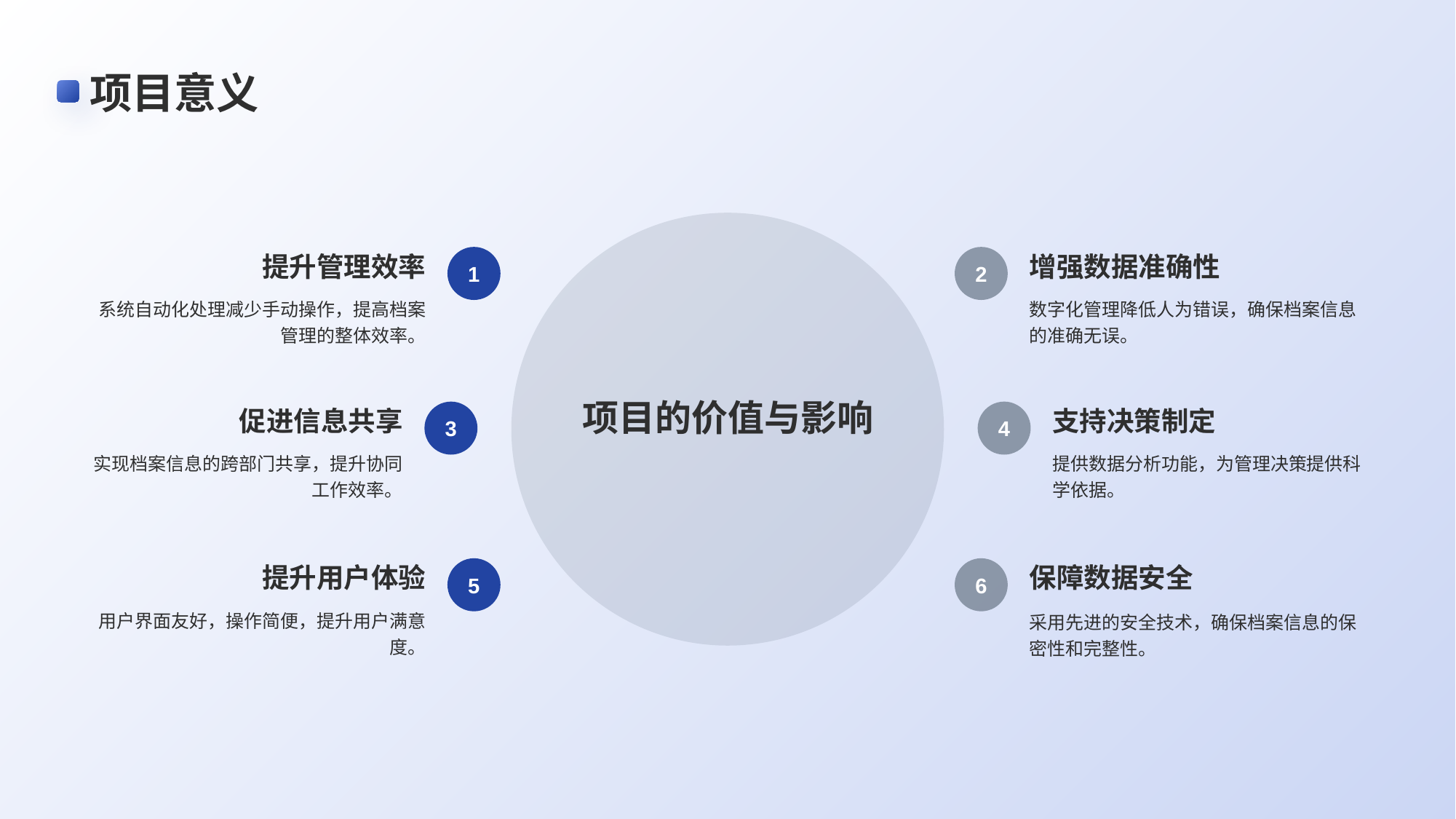

# 项目意义

提升管理效率
1
系统自动化处理减少手动操作，提高档案管理的整体效率。
增强数据准确性
2
数字化管理降低人为错误，确保档案信息的准确无误。
项目的价值与影响
促进信息共享
3
实现档案信息的跨部门共享，提升协同工作效率。
支持决策制定
4
提供数据分析功能，为管理决策提供科学依据。
提升用户体验
5
用户界面友好，操作简便，提升用户满意度。
保障数据安全
6
采用先进的安全技术，确保档案信息的保密性和完整性。